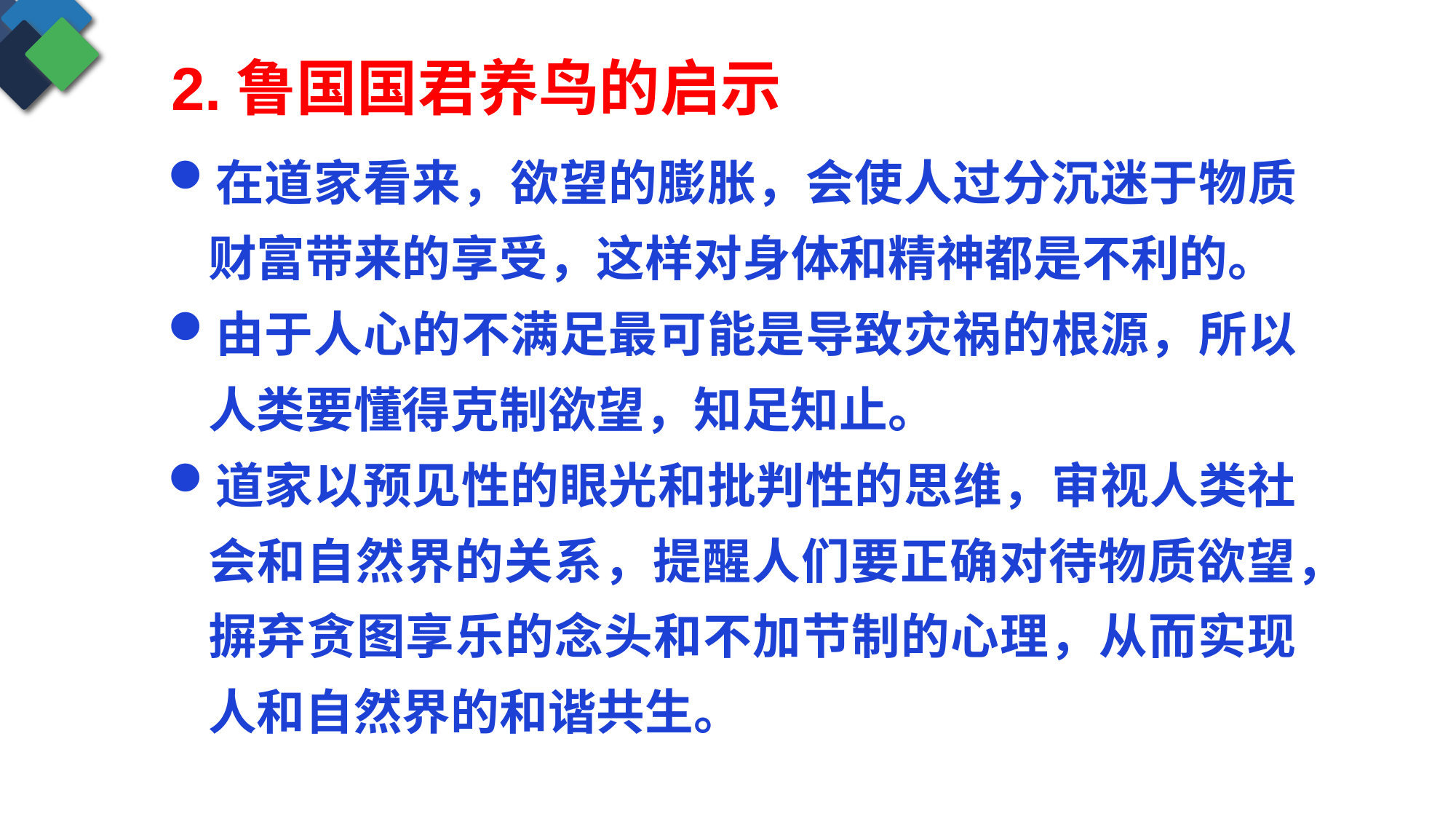

2.鲁国国君养鸟的启示
在道家看来，欲望的膨胀，会使人过分沉迷于物质财富带来的享受，这样对身体和精神都是不利的。
由于人心的不满足最可能是导致灾祸的根源，所以人类要懂得克制欲望，知足知止。
道家以预见性的眼光和批判性的思维，审视人类社会和自然界的关系，提醒人们要正确对待物质欲望，摒弃贪图享乐的念头和不加节制的心理，从而实现人和自然界的和谐共生。